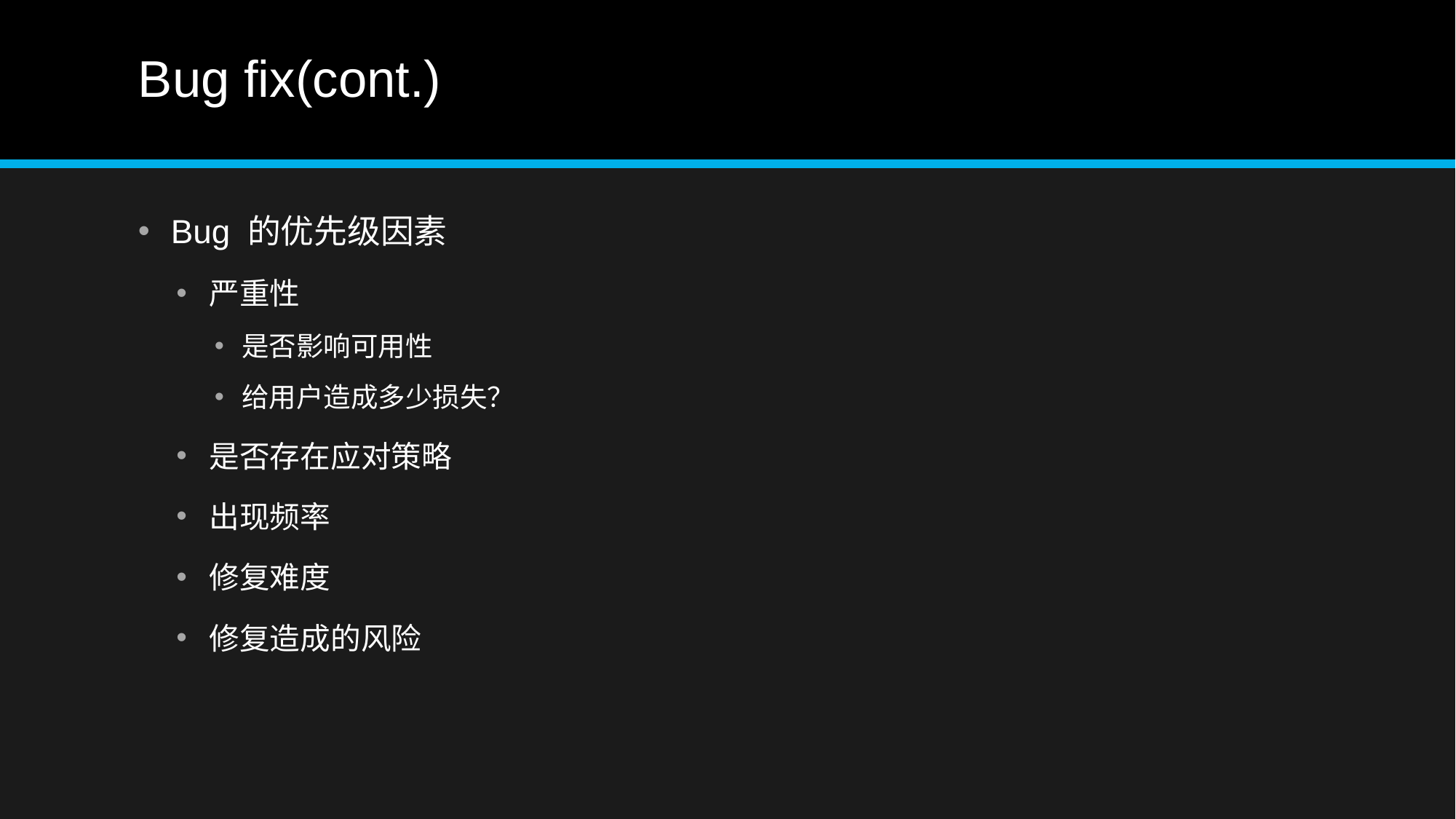

# Bug fix(cont.)
Bug 的优先级因素
严重性
是否影响可用性
给用户造成多少损失？
是否存在应对策略
出现频率
修复难度
修复造成的风险